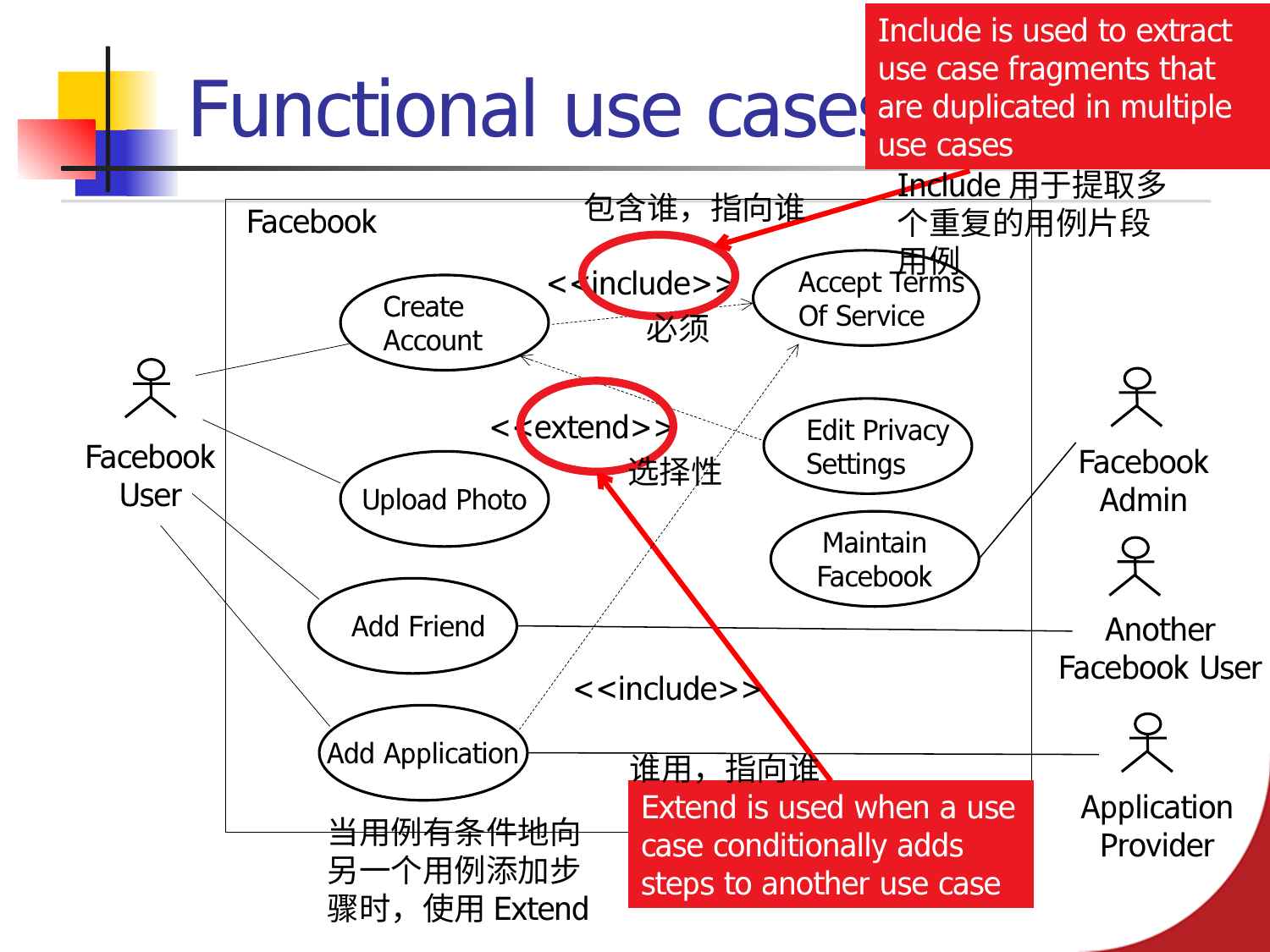

# Functional use cases
Include is used to extract use case fragments that are duplicated in multiple use cases

Include用于提取多个重复的用例片段用例
包含谁，指向谁
Facebook

Accept Terms
Of Service
<<include>>
Create
Account
必须

Extend is used when a use case conditionally adds steps to another use case
Edit Privacy
Settings
<<extend>>

Facebook
User
Facebook
Admin
选择性
Upload Photo

Maintain
Facebook

Add Friend
Another
Facebook User
<<include>>
Add Application

谁用，指向谁
Application
Provider
当用例有条件地向另一个用例添加步骤时，使用Extend